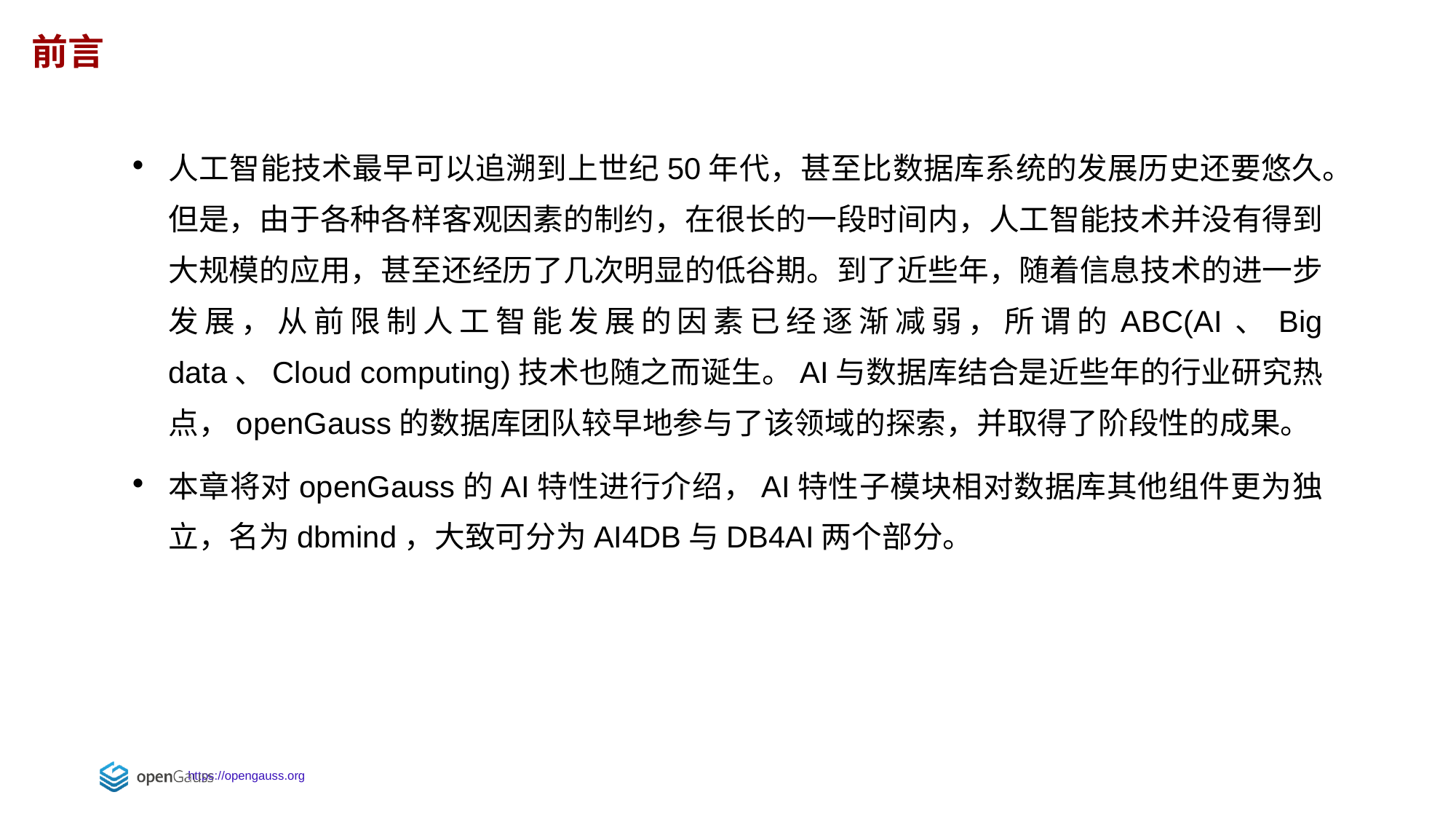

前言

人工智能技术最早可以追溯到上世纪50年代，甚至比数据库系统的发展历史还要悠久。但是，由于各种各样客观因素的制约，在很长的一段时间内，人工智能技术并没有得到大规模的应用，甚至还经历了几次明显的低谷期。到了近些年，随着信息技术的进一步发展，从前限制人工智能发展的因素已经逐渐减弱，所谓的ABC(AI、Big data、Cloud computing)技术也随之而诞生。AI与数据库结合是近些年的行业研究热点，openGauss的数据库团队较早地参与了该领域的探索，并取得了阶段性的成果。
本章将对openGauss的AI特性进行介绍，AI特性子模块相对数据库其他组件更为独立，名为dbmind，大致可分为AI4DB与DB4AI两个部分。